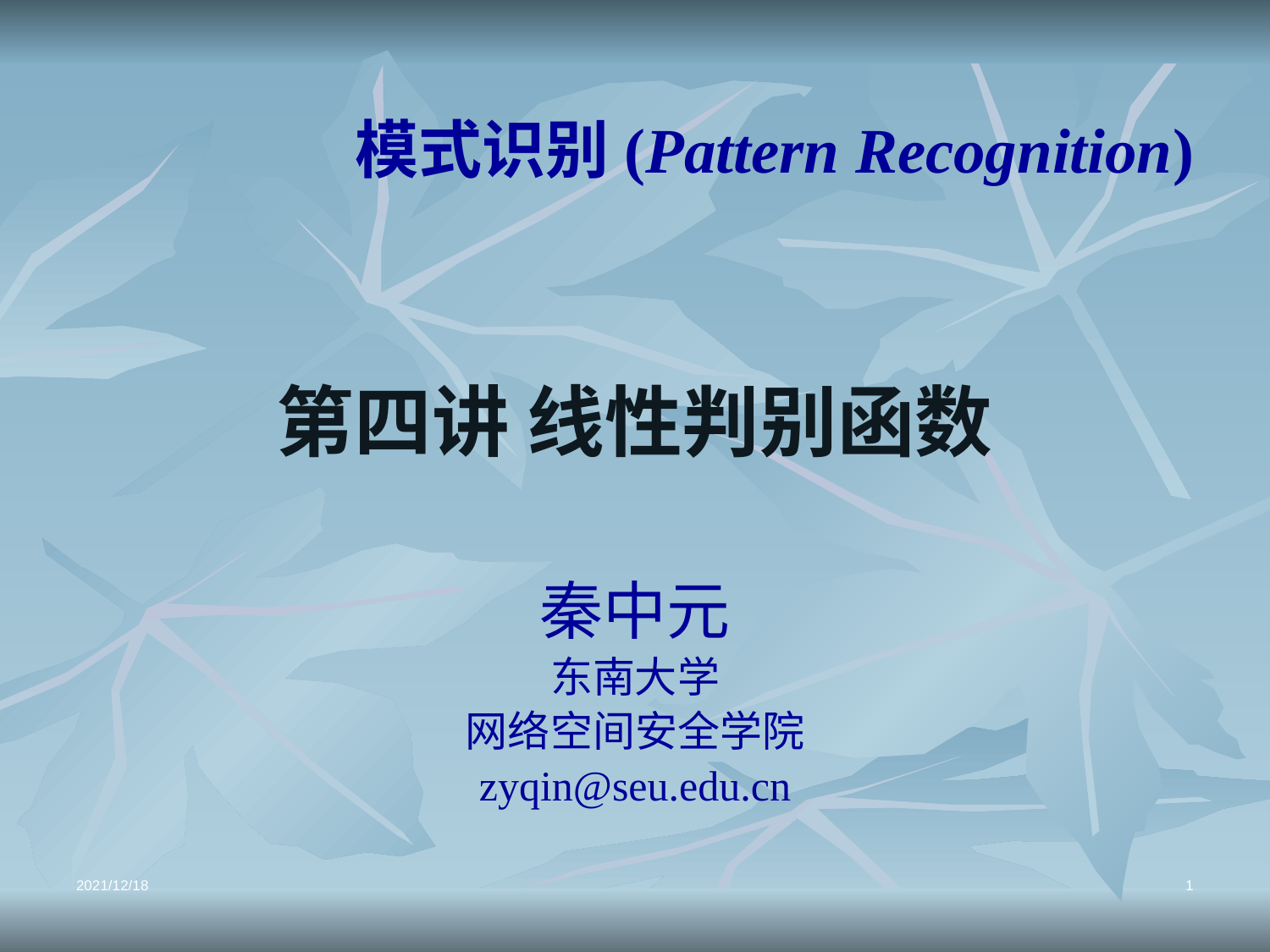

# 模式识别(Pattern Recognition)

第四讲 线性判别函数

秦中元
东南大学
网络空间安全学院
zyqin@seu.edu.cn
2021/12/18
1